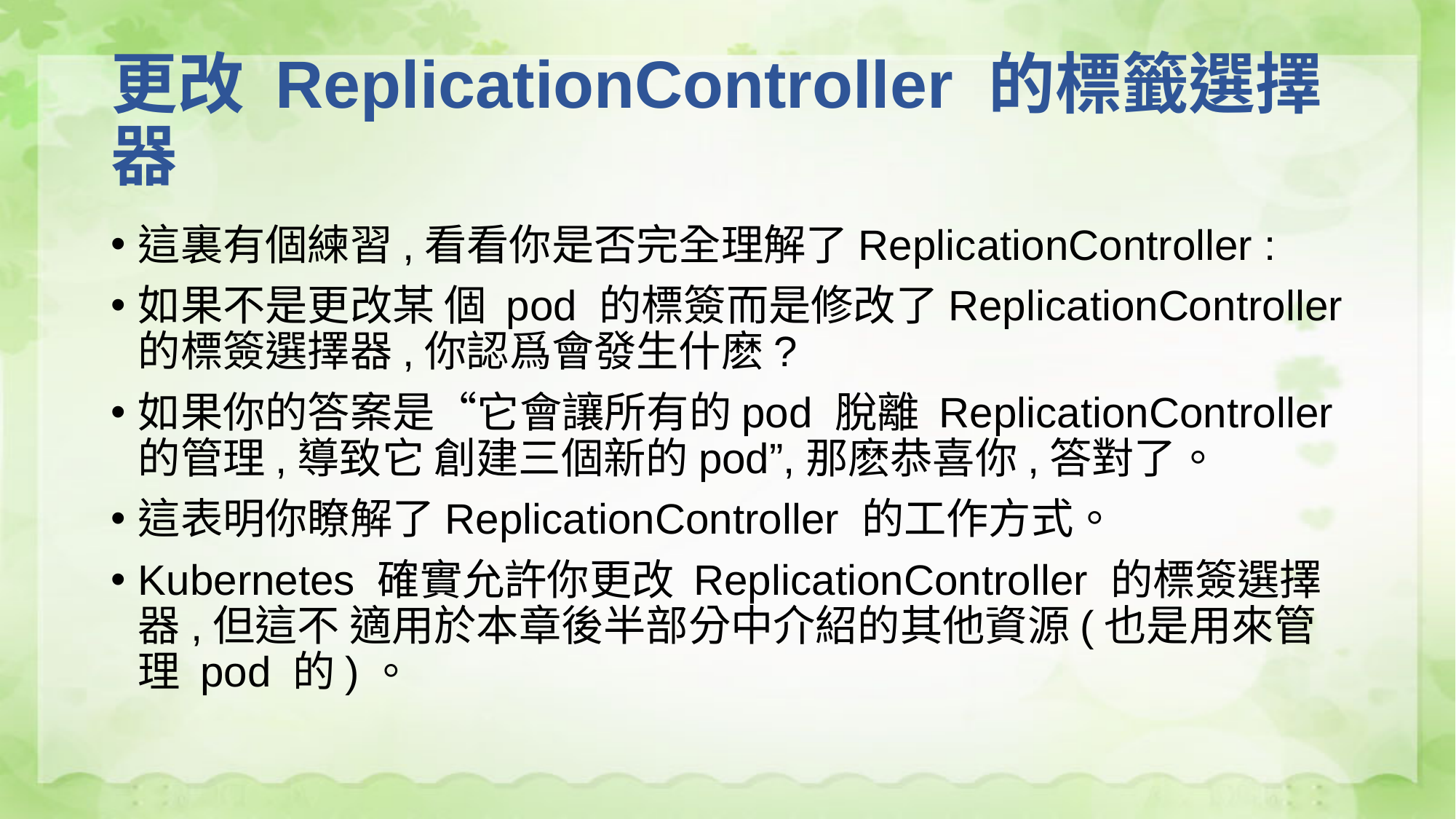

# 更改 ReplicationController 的標籤選擇器
這裏有個練習,看看你是否完全理解了ReplicationController :
如果不是更改某 個 pod 的標簽而是修改了ReplicationController 的標簽選擇器,你認爲會發生什麽?
如果你的答案是“它會讓所有的pod 脫離 ReplicationController 的管理,導致它 創建三個新的pod”,那麽恭喜你,答對了。
這表明你瞭解了ReplicationController 的工作方式。
Kubernetes 確實允許你更改 ReplicationController 的標簽選擇器,但這不 適用於本章後半部分中介紹的其他資源(也是用來管理 pod 的)。